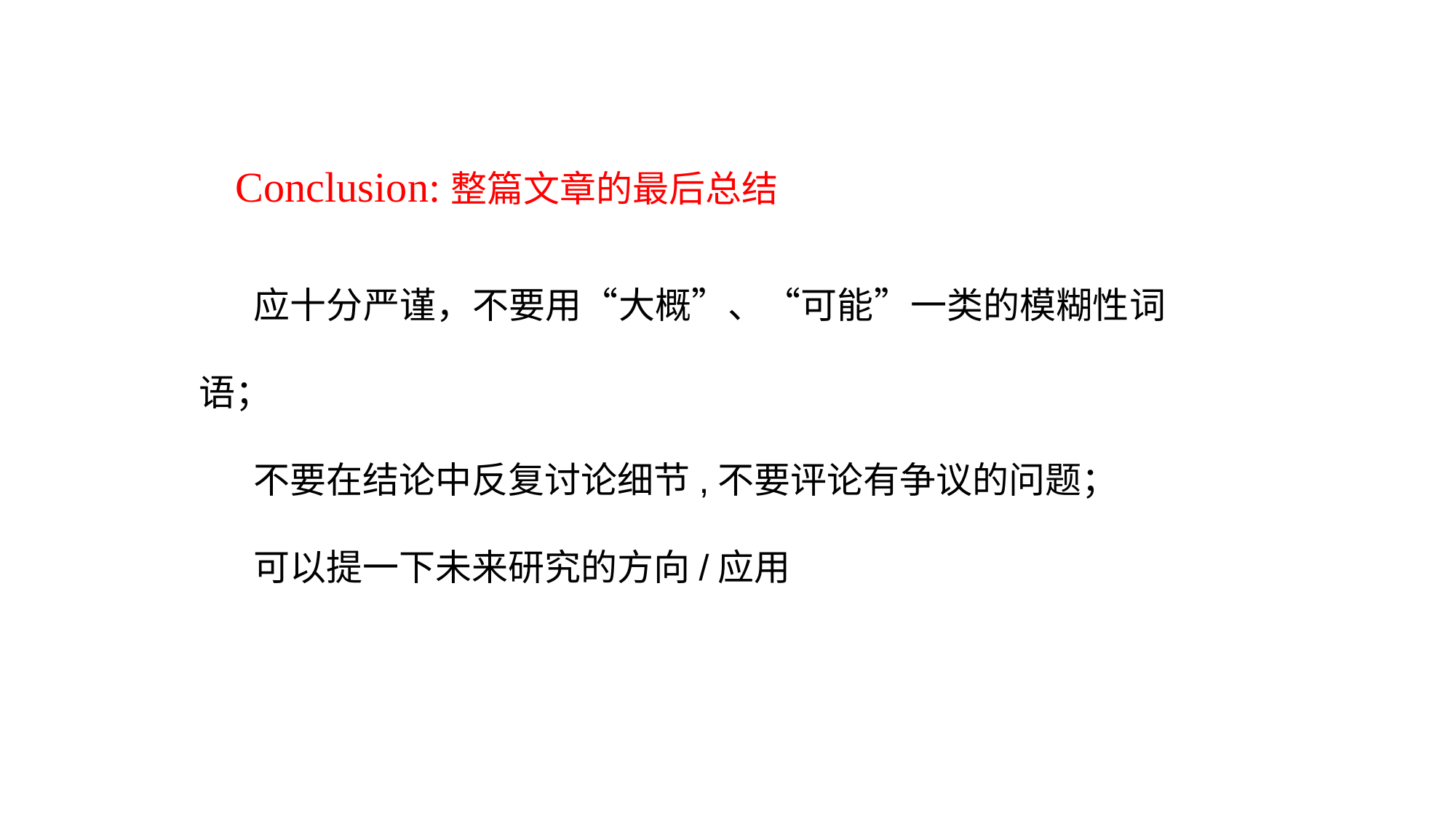

Conclusion:整篇文章的最后总结

应十分严谨，不要用“大概”、“可能”一类的模糊性词语；
不要在结论中反复讨论细节,不要评论有争议的问题；
可以提一下未来研究的方向/应用